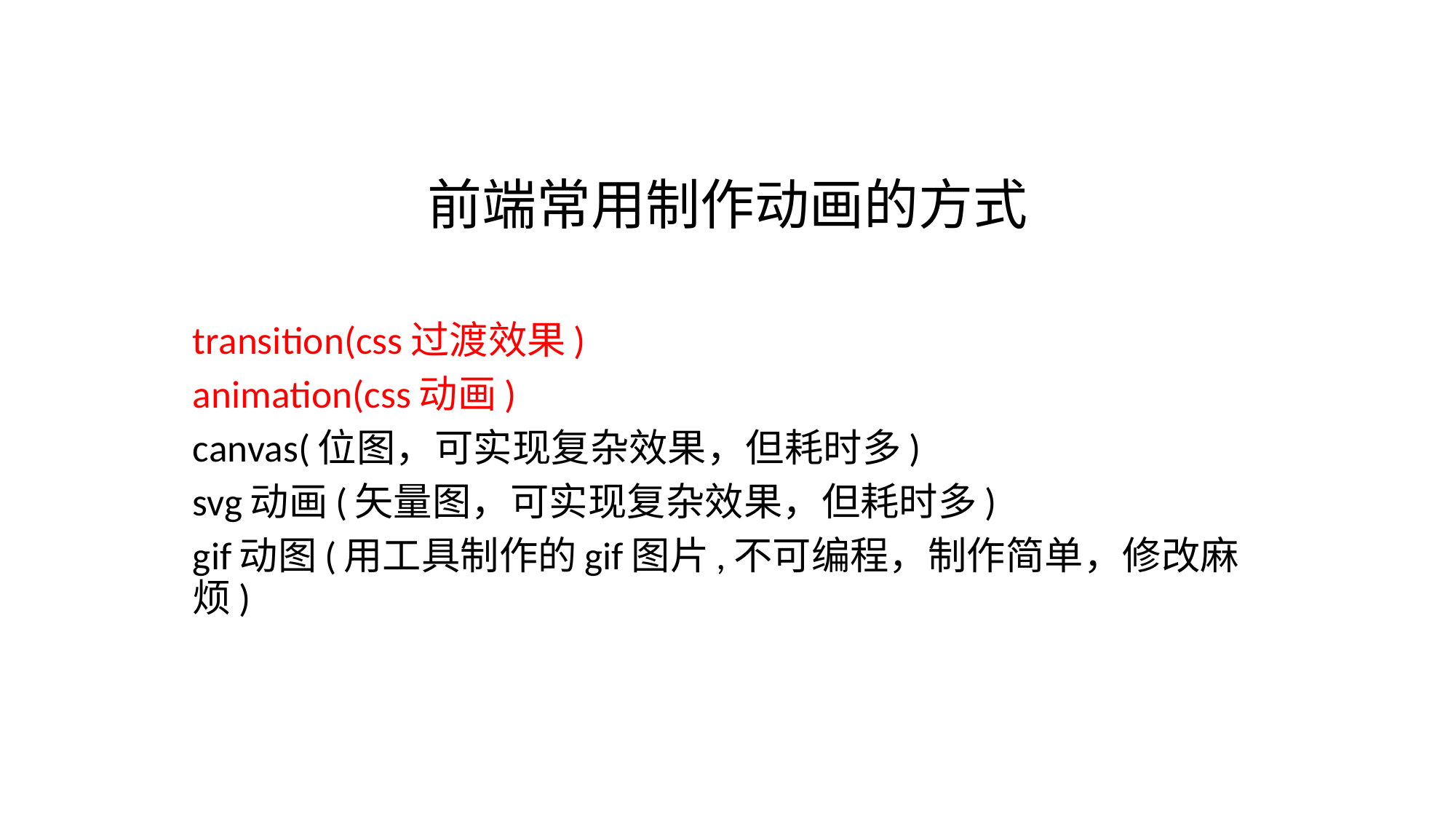

# 前端常用制作动画的方式
transition(css过渡效果)
animation(css动画)
canvas(位图，可实现复杂效果，但耗时多)
svg动画(矢量图，可实现复杂效果，但耗时多)
gif动图(用工具制作的gif图片,不可编程，制作简单，修改麻烦)